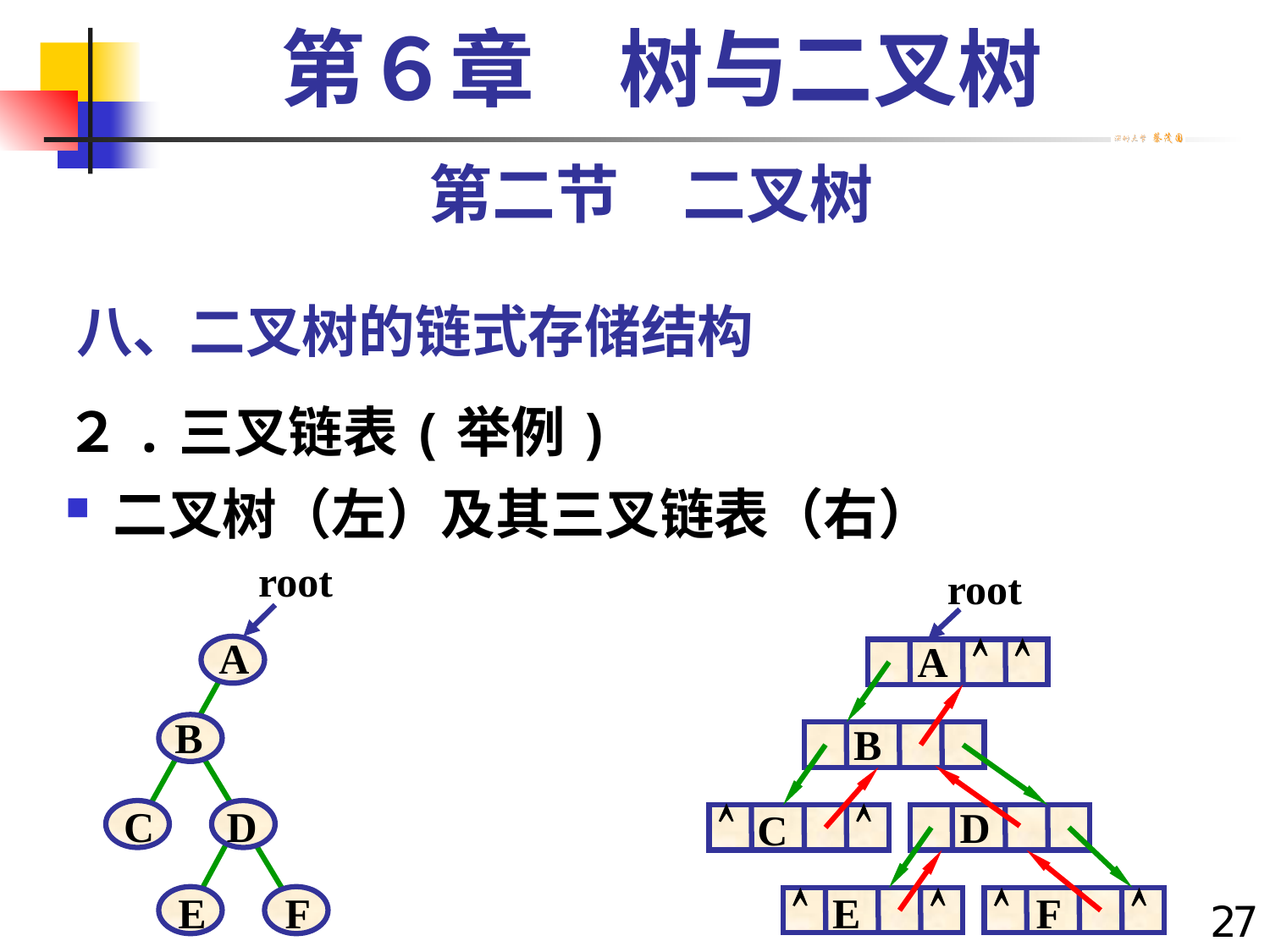

第６章　树与二叉树
第二节　二叉树
# 八、二叉树的链式存储结构
２.三叉链表(举例)
二叉树（左）及其三叉链表（右）
root

A

B

C
D

E
F

root

∧
∧
A

B

∧
∧
D
C

∧
∧
∧
∧
E
F

27